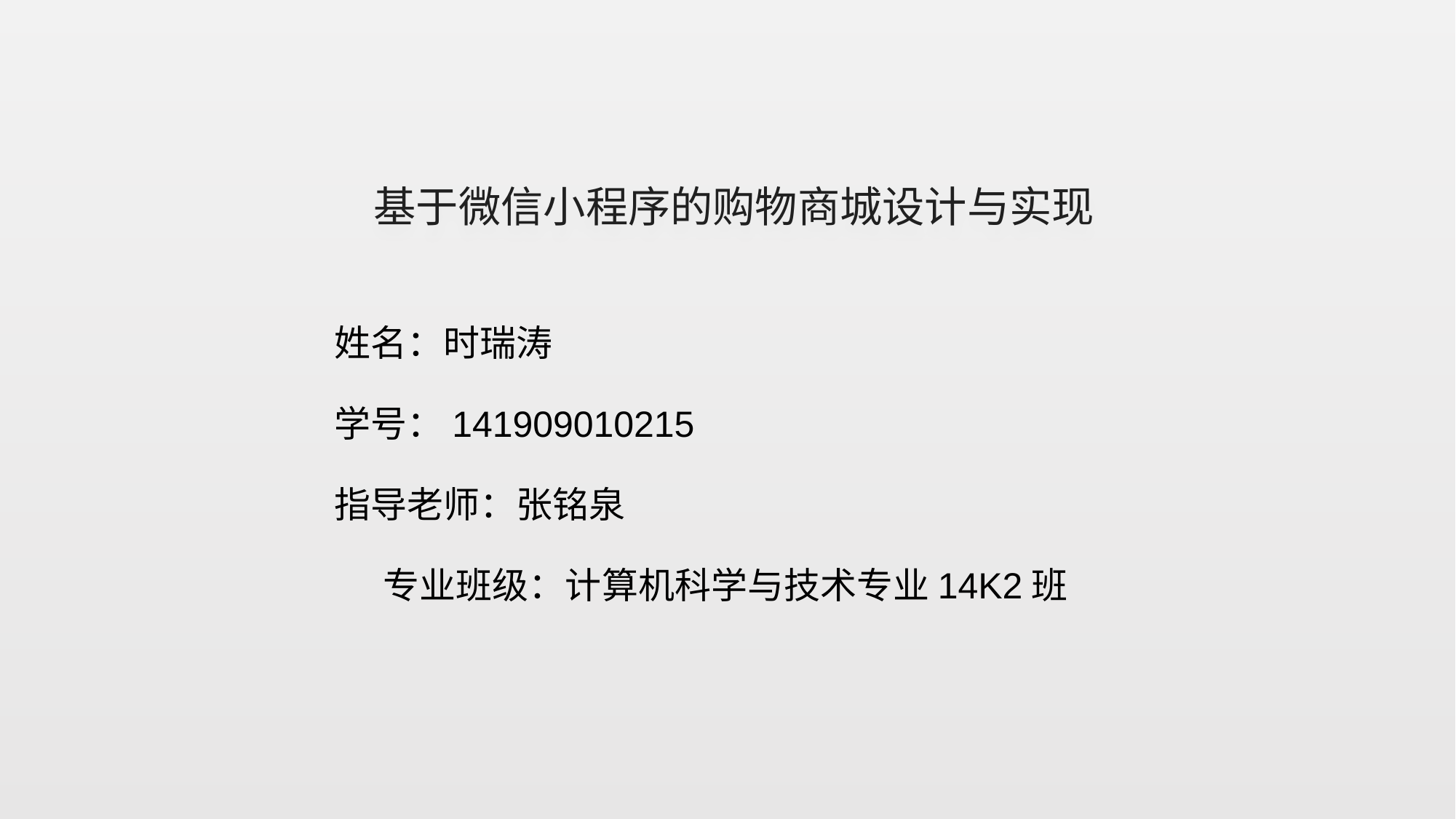

# 基于微信小程序的购物商城设计与实现
                              姓名：时瑞涛
                              学号：141909010215
                              指导老师：张铭泉
      专业班级：计算机科学与技术专业14K2班